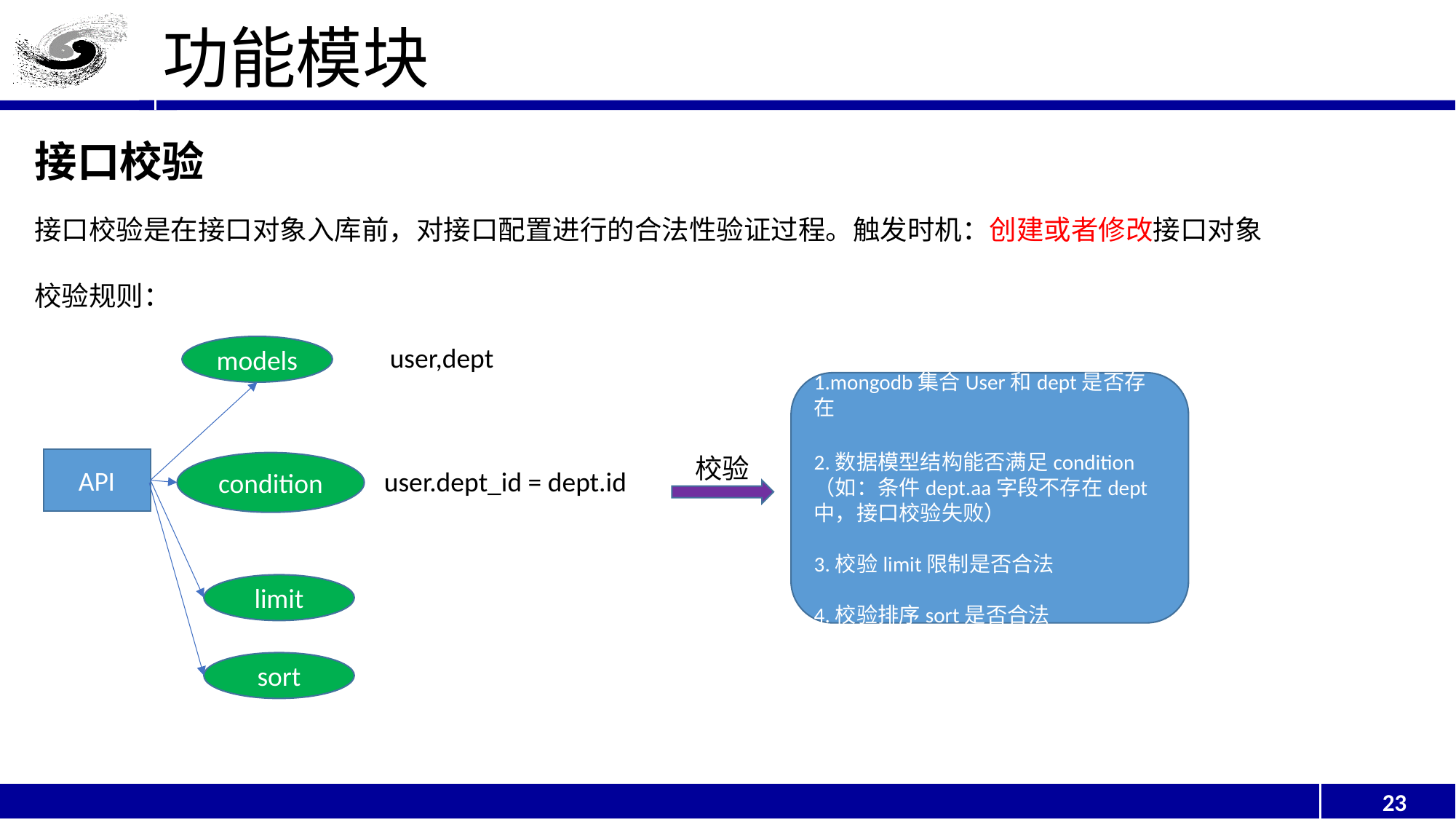

功能模块
接口校验
接口校验是在接口对象入库前，对接口配置进行的合法性验证过程。触发时机：创建或者修改接口对象

校验规则：

user,dept
models
1.mongodb集合User和dept是否存在

2.数据模型结构能否满足condition（如：条件dept.aa字段不存在dept中，接口校验失败）

3.校验limit限制是否合法

4.校验排序sort是否合法
校验
API
condition
user.dept_id = dept.id

limit
sort